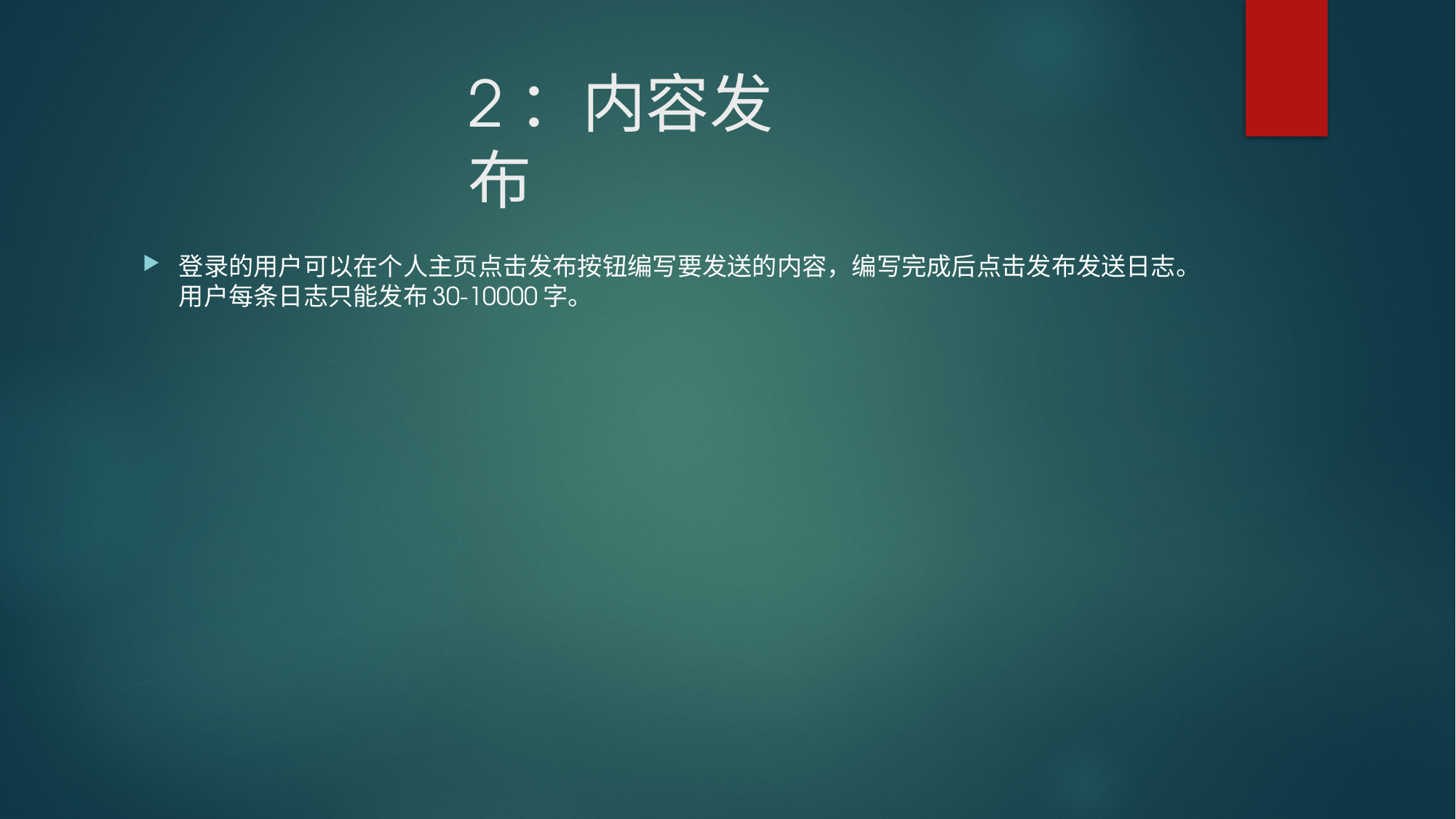

# 2：内容发布
登录的用户可以在个人主页点击发布按钮编写要发送的内容，编写完成后点击发布发送日志。用户每条日志只能发布30-10000字。